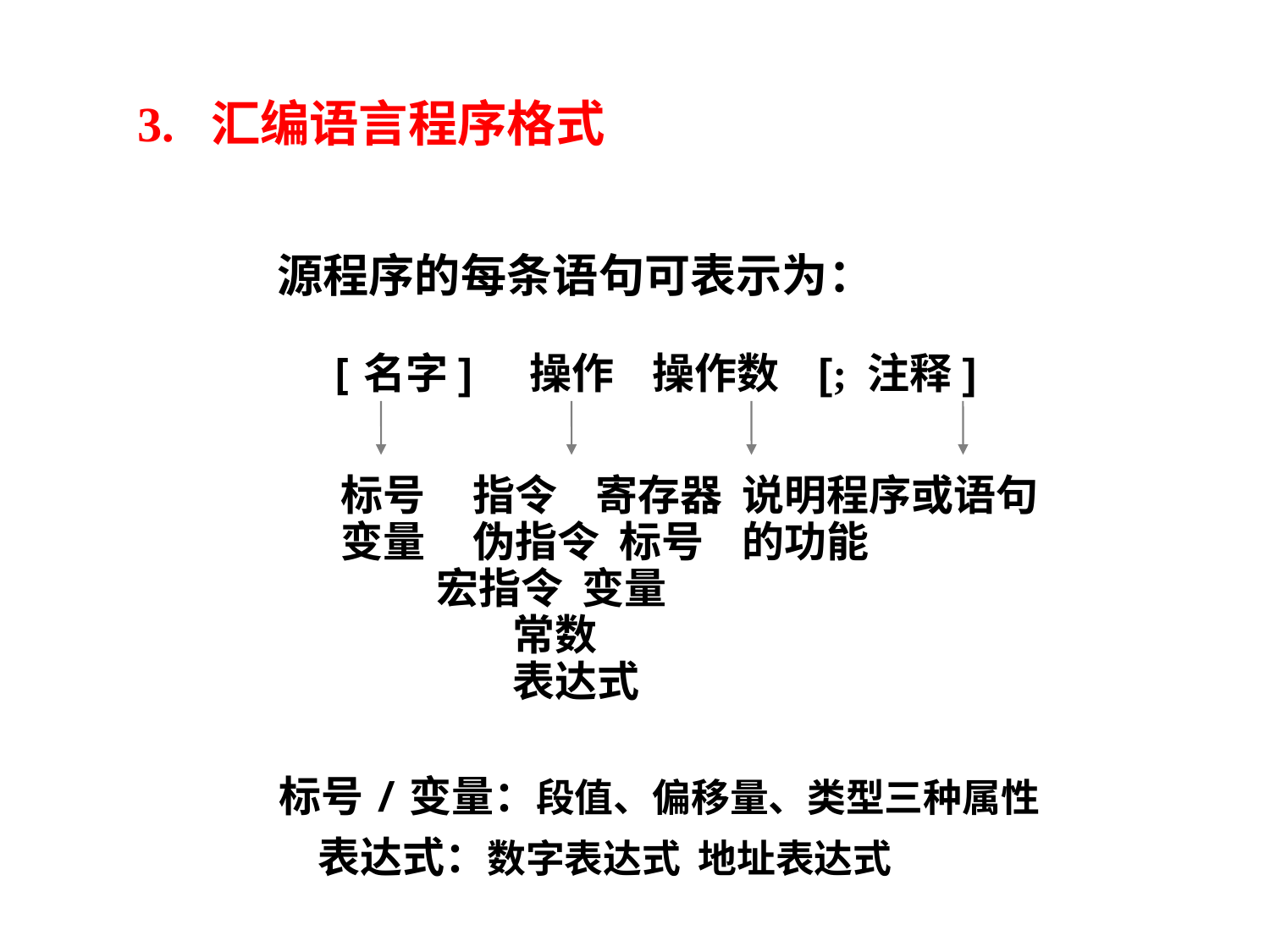

3.  汇编语言程序格式
源程序的每条语句可表示为：
  [名字]    操作    操作数   [; 注释]

标号     指令    寄存器  说明程序或语句
变量     伪指令  标号    的功能
         宏指令  变量
                 常数
                 表达式
标号/变量：段值、偏移量、类型三种属性
   表达式：数字表达式  地址表达式